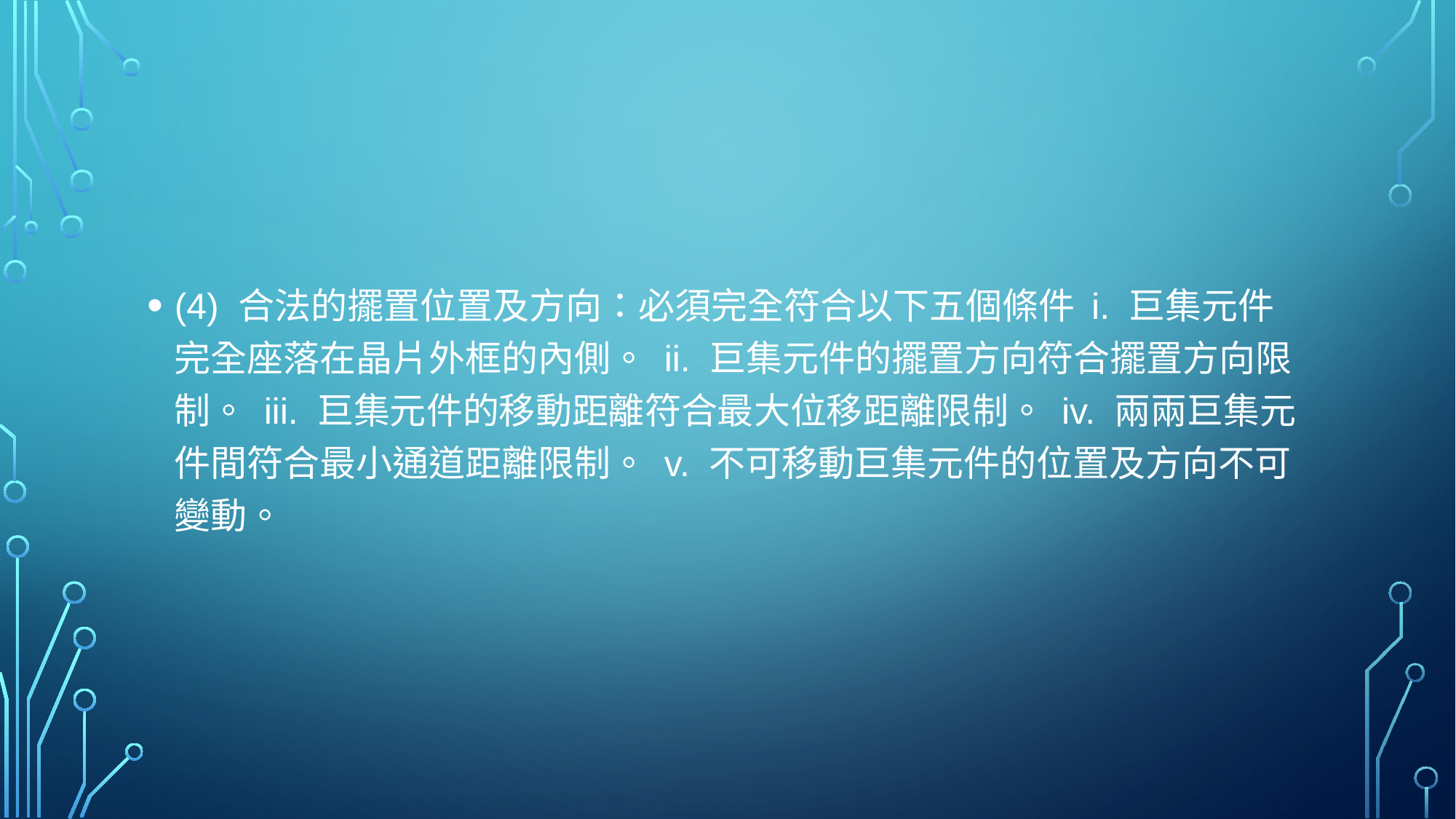

#
(4) 合法的擺置位置及方向：必須完全符合以下五個條件 i. 巨集元件完全座落在晶片外框的內側。 ii. 巨集元件的擺置方向符合擺置方向限制。 iii. 巨集元件的移動距離符合最大位移距離限制。 iv. 兩兩巨集元件間符合最小通道距離限制。 v. 不可移動巨集元件的位置及方向不可變動。